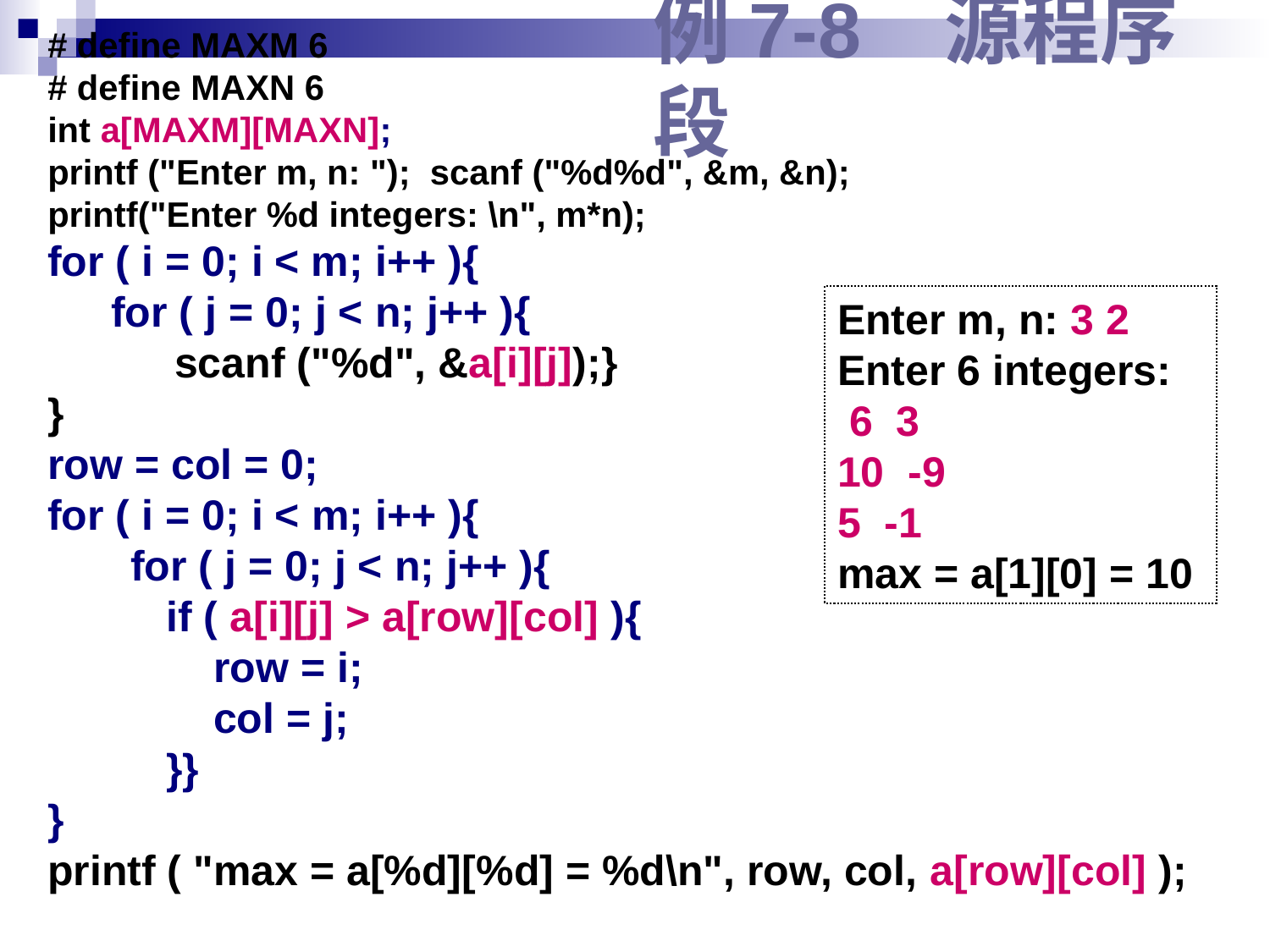

# define MAXM 6
# define MAXN 6
int a[MAXM][MAXN];
printf ("Enter m, n: ");  scanf ("%d%d", &m, &n);
printf("Enter %d integers: \n", m*n);
for ( i = 0; i < m; i++ ){
for ( j = 0; j < n; j++ ){
scanf ("%d", &a[i][j]);}
}
row = col = 0;
for ( i = 0; i < m; i++ ){
       for ( j = 0; j < n; j++ ){
          if ( a[i][j] > a[row][col] ){
              row = i;
              col = j;
          }}
}
printf ( "max = a[%d][%d] = %d\n", row, col, a[row][col] );
# 例7-8   源程序段
Enter m, n: 3 2
Enter 6 integers:
 6  3
10  -9
5  -1
max = a[1][0] = 10